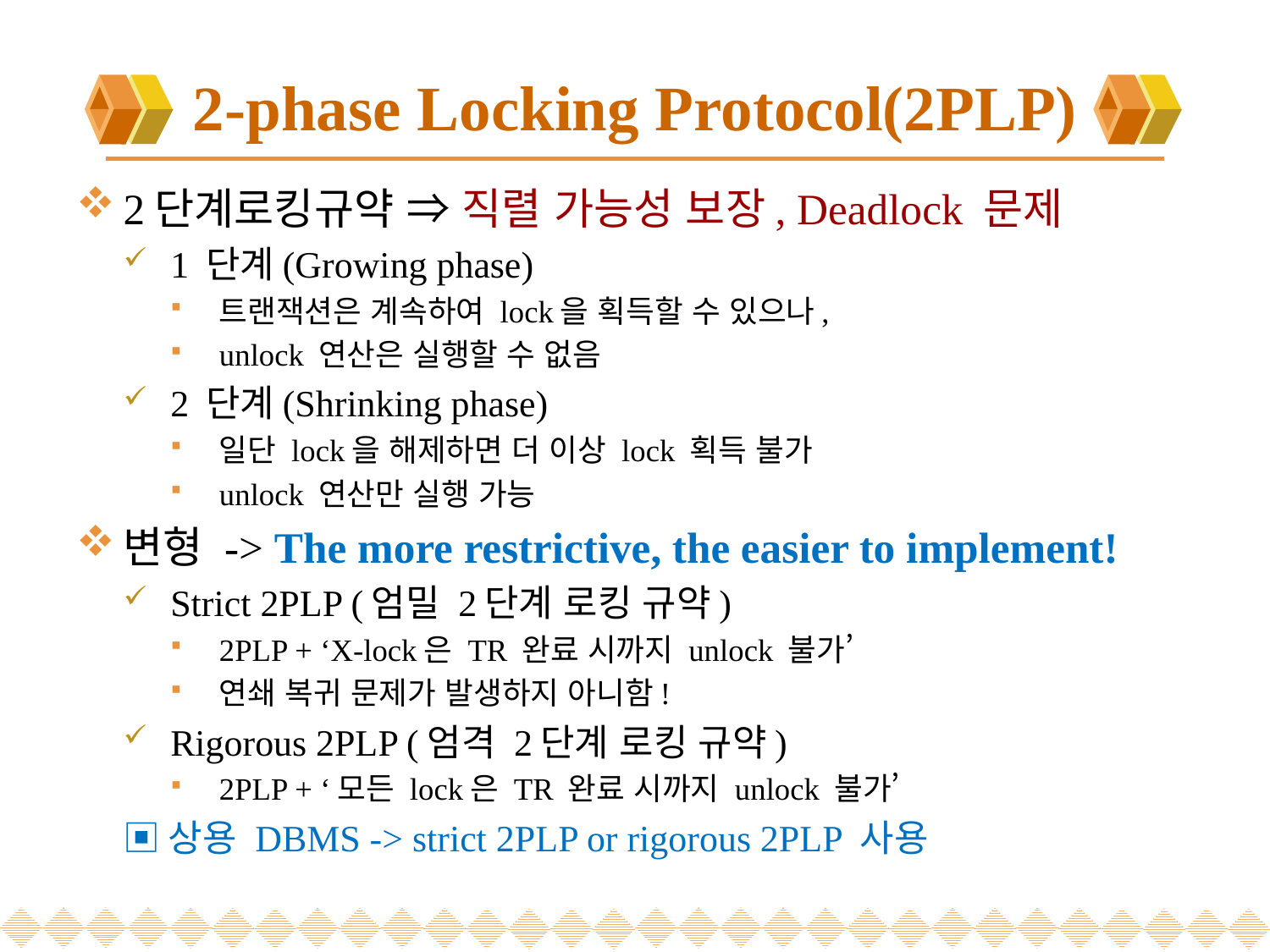

# 2-phase Locking Protocol(2PLP)
2단계로킹규약 ⇒ 직렬 가능성 보장, Deadlock 문제
1 단계(Growing phase)
트랜잭션은 계속하여 lock을 획득할 수 있으나,
unlock 연산은 실행할 수 없음
2 단계(Shrinking phase)
일단 lock을 해제하면 더 이상 lock 획득 불가
unlock 연산만 실행 가능
변형 -> The more restrictive, the easier to implement!
Strict 2PLP (엄밀 2단계 로킹 규약)
2PLP + ‘X-lock은 TR 완료 시까지 unlock 불가’
연쇄 복귀 문제가 발생하지 아니함!
Rigorous 2PLP (엄격 2단계 로킹 규약)
2PLP + ‘모든 lock은 TR 완료 시까지 unlock 불가’
▣상용 DBMS -> strict 2PLP or rigorous 2PLP 사용